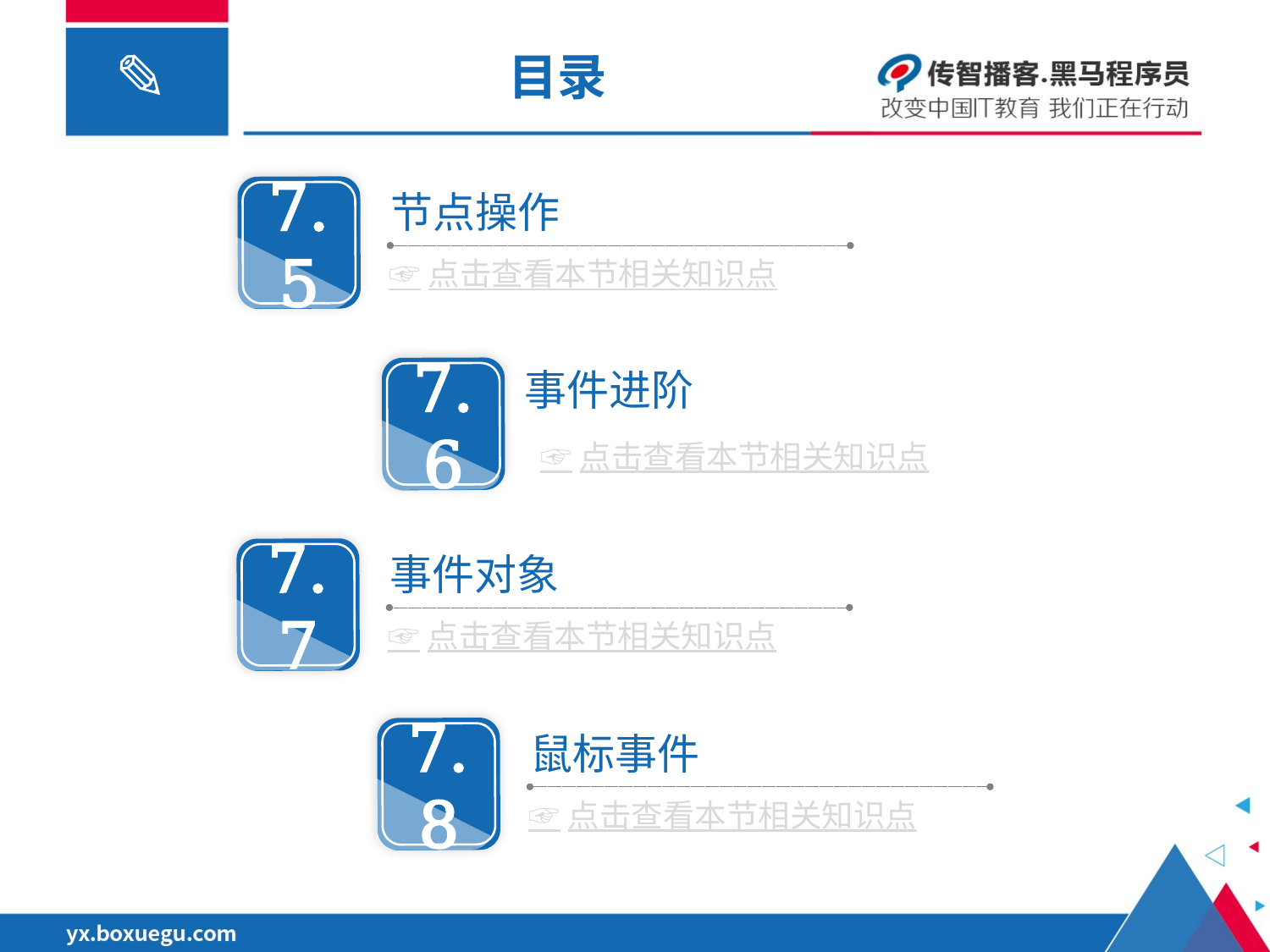

# 目录
7.5

节点操作
☞点击查看本节相关知识点
7.6

事件进阶
☞点击查看本节相关知识点
7.7

事件对象
☞点击查看本节相关知识点
7.8

鼠标事件
☞点击查看本节相关知识点